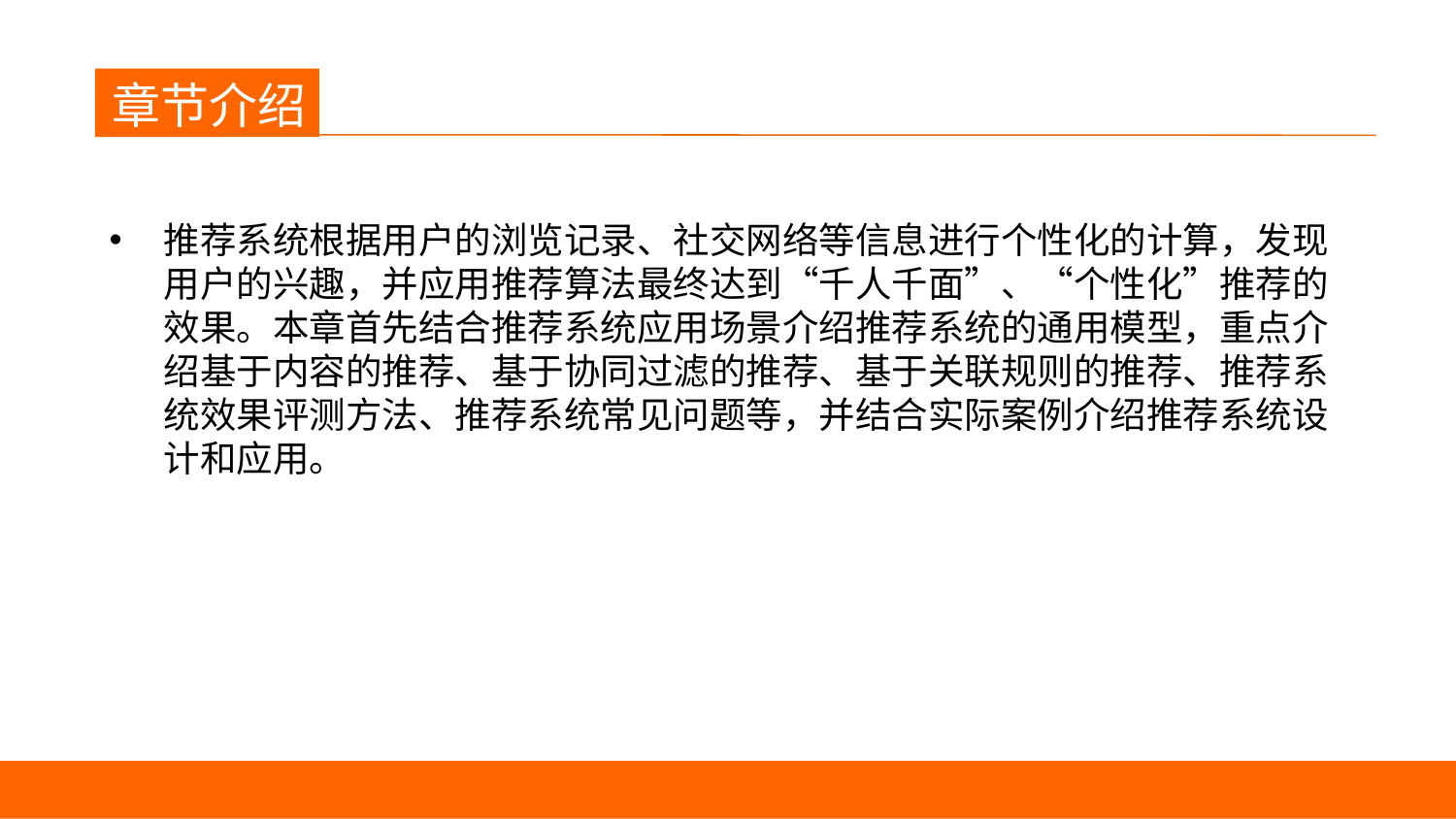

章节介绍

推荐系统根据用户的浏览记录、社交网络等信息进行个性化的计算，发现用户的兴趣，并应用推荐算法最终达到“千人千面”、“个性化”推荐的效果。本章首先结合推荐系统应用场景介绍推荐系统的通用模型，重点介绍基于内容的推荐、基于协同过滤的推荐、基于关联规则的推荐、推荐系统效果评测方法、推荐系统常见问题等，并结合实际案例介绍推荐系统设计和应用。